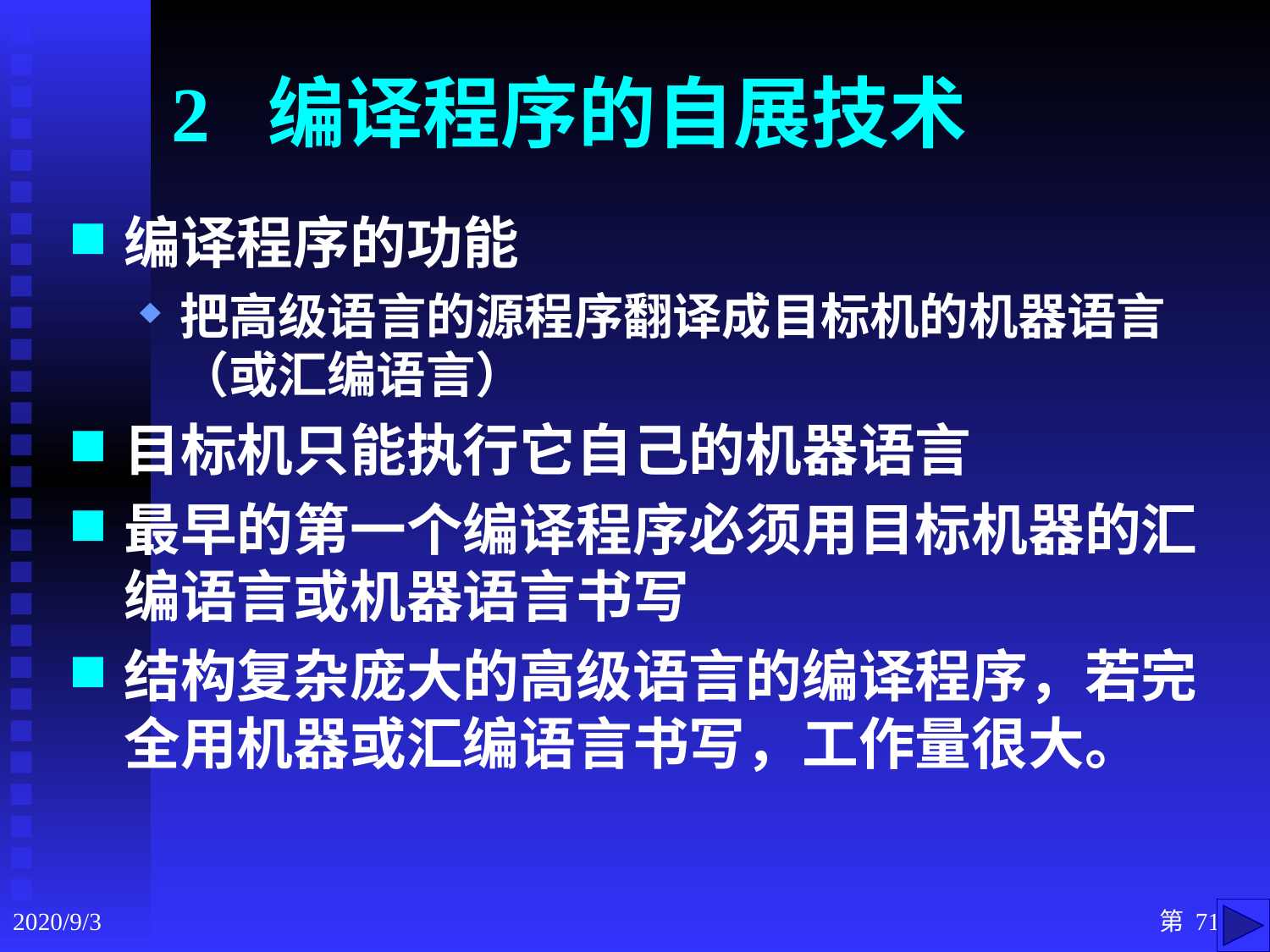

2  编译程序的自展技术
编译程序的功能
把高级语言的源程序翻译成目标机的机器语言（或汇编语言）
目标机只能执行它自己的机器语言
最早的第一个编译程序必须用目标机器的汇编语言或机器语言书写
结构复杂庞大的高级语言的编译程序，若完全用机器或汇编语言书写，工作量很大。
2020/9/3
第 71 页